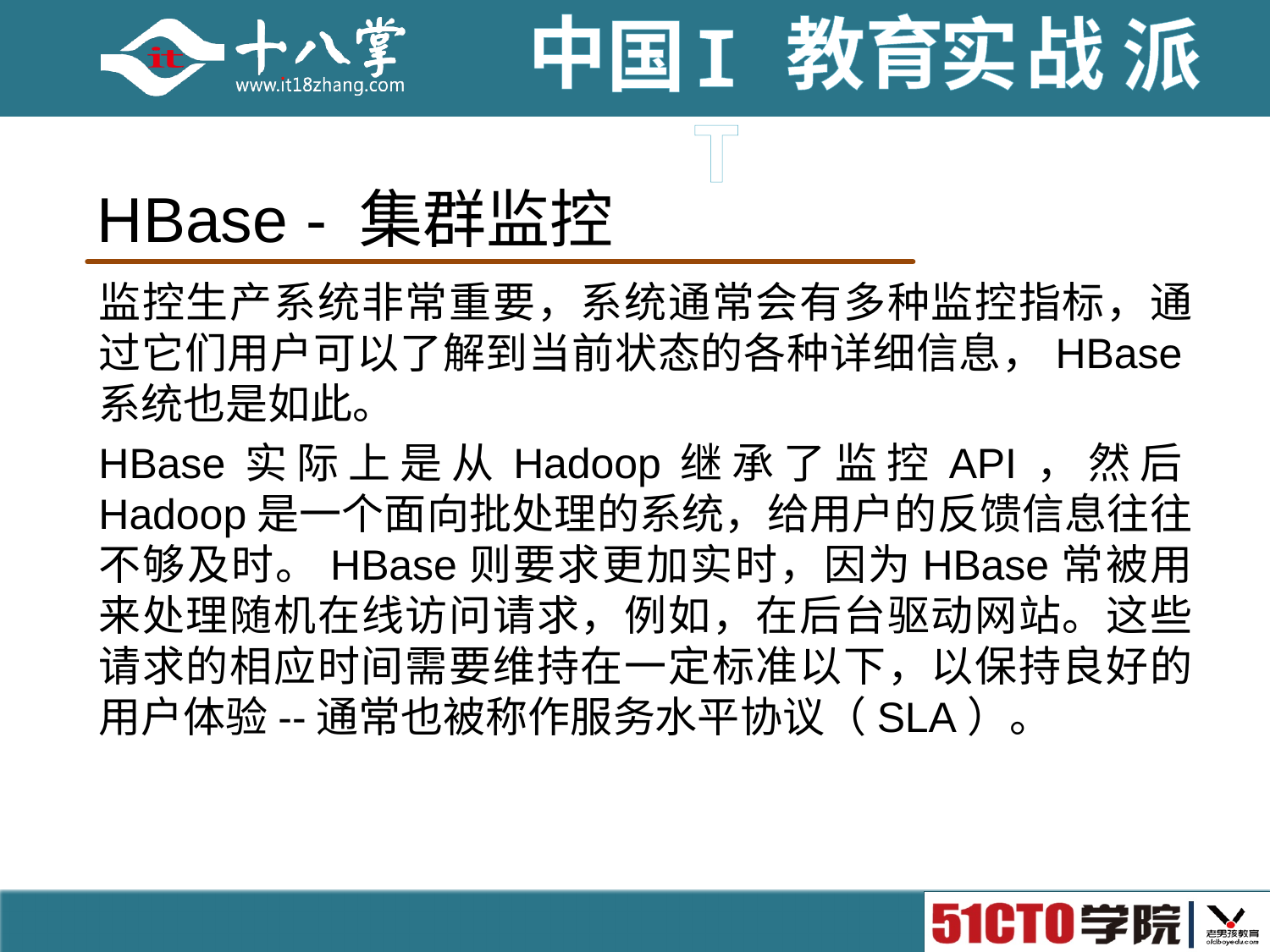

# HBase - 集群监控
监控生产系统非常重要，系统通常会有多种监控指标，通过它们用户可以了解到当前状态的各种详细信息，HBase系统也是如此。
HBase实际上是从Hadoop继承了监控API，然后Hadoop是一个面向批处理的系统，给用户的反馈信息往往不够及时。HBase则要求更加实时，因为HBase常被用来处理随机在线访问请求，例如，在后台驱动网站。这些请求的相应时间需要维持在一定标准以下，以保持良好的用户体验--通常也被称作服务水平协议（SLA）。